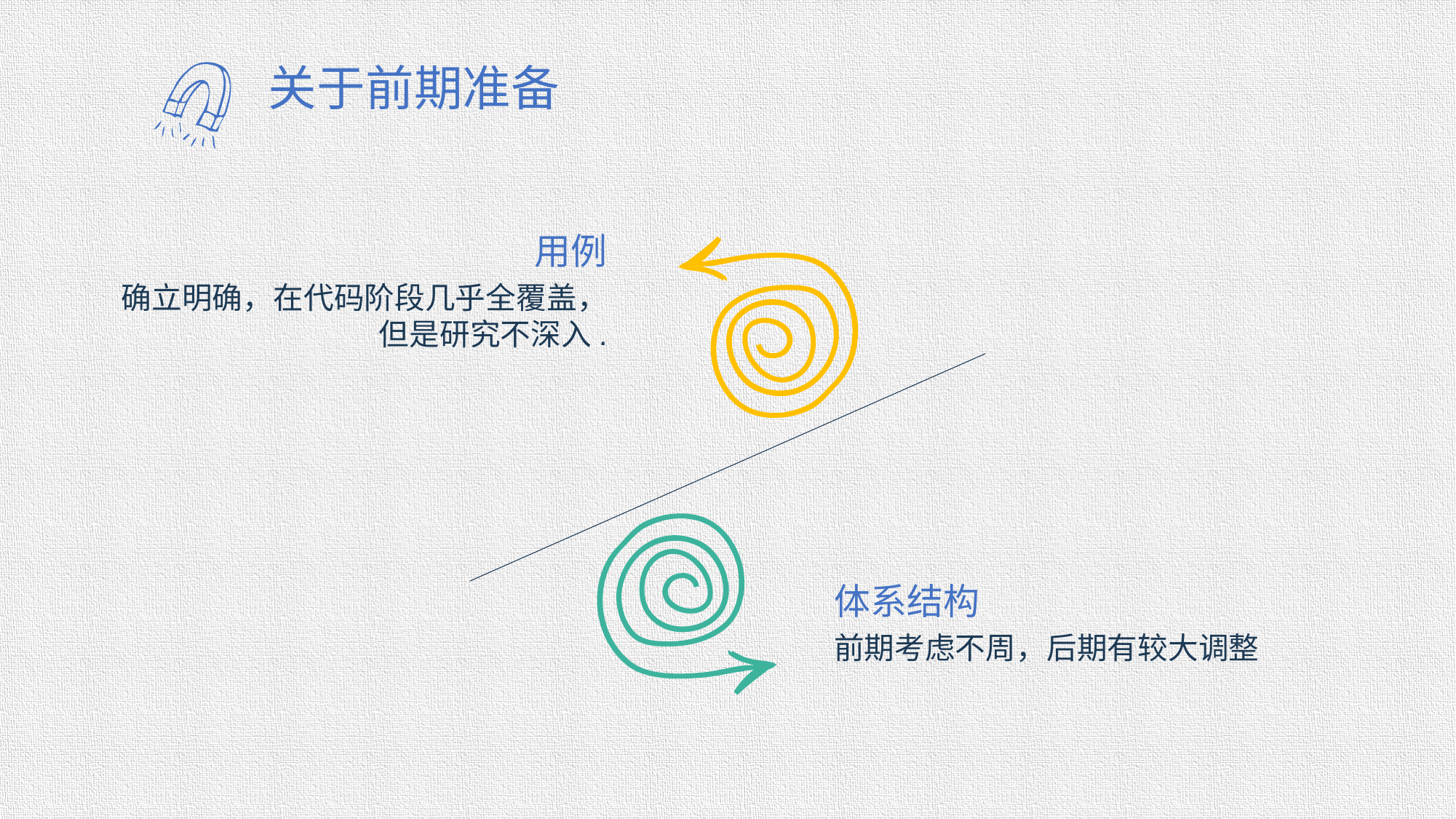

关于前期准备

用例
确立明确，在代码阶段几乎全覆盖，但是研究不深入.

体系结构
前期考虑不周，后期有较大调整